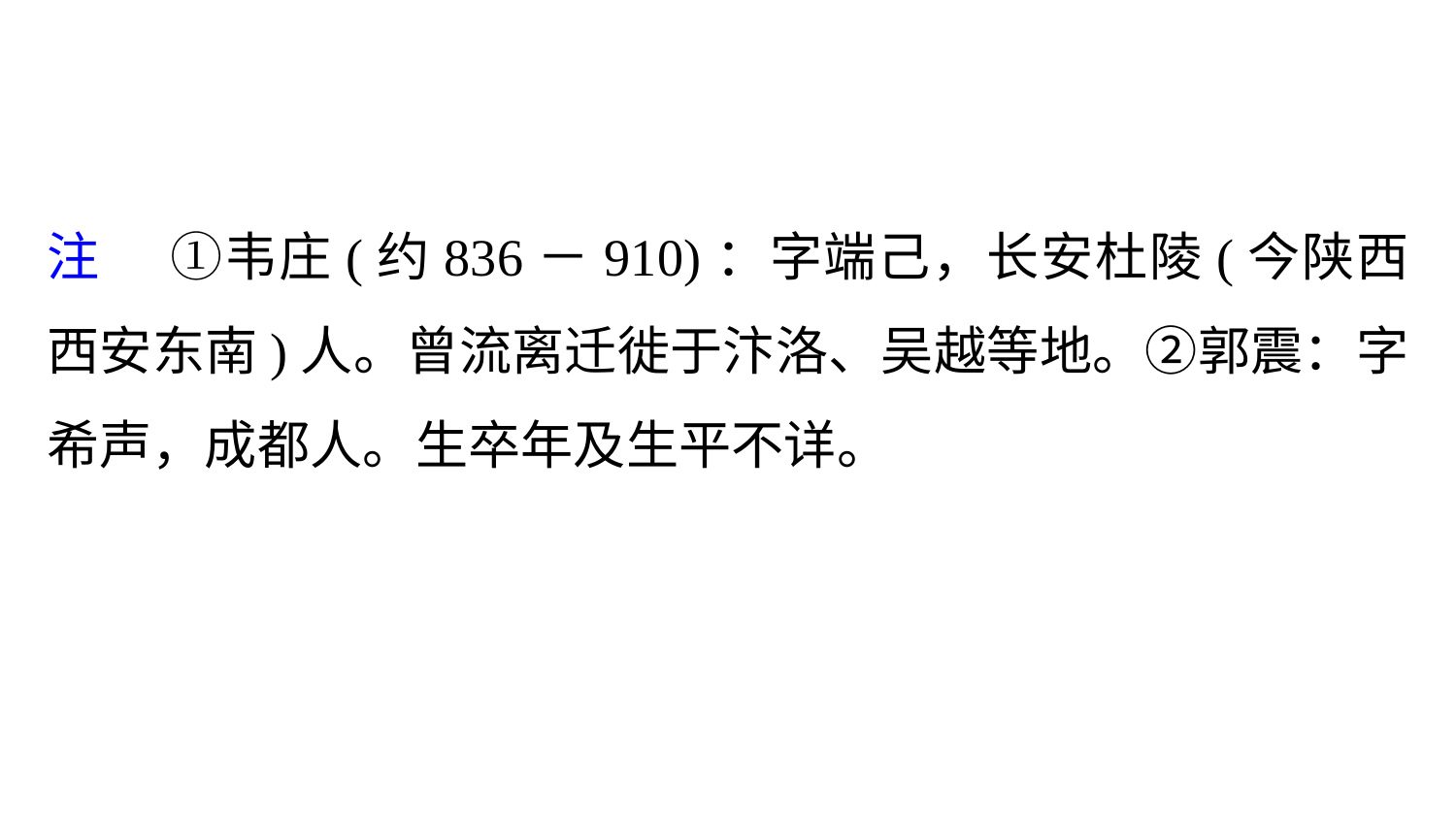

注　 ①韦庄(约836－910)：字端己，长安杜陵(今陕西西安东南)人。曾流离迁徙于汴洛、吴越等地。②郭震：字希声，成都人。生卒年及生平不详。